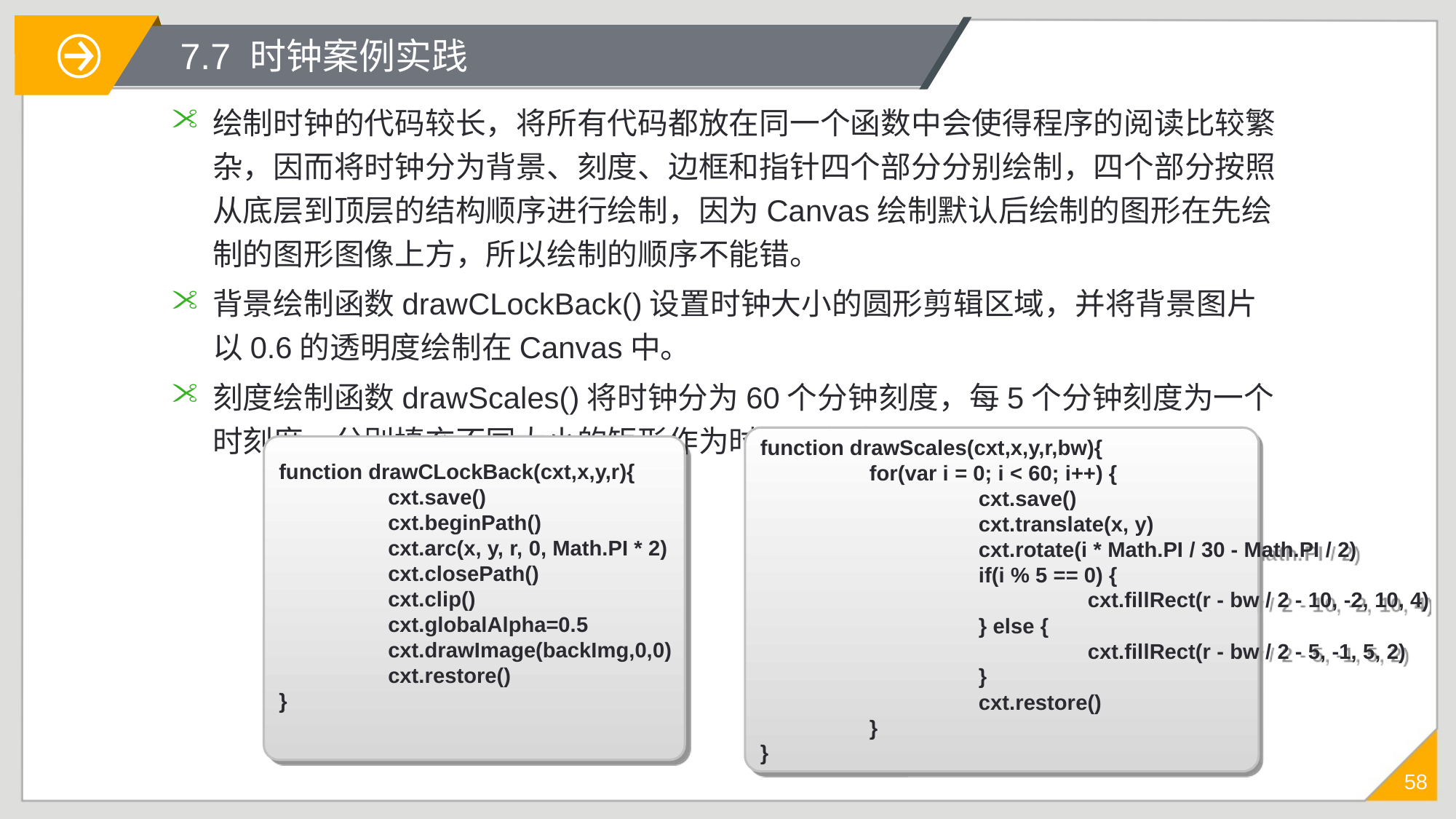

# 7.7 时钟案例实践
绘制时钟的代码较长，将所有代码都放在同一个函数中会使得程序的阅读比较繁杂，因而将时钟分为背景、刻度、边框和指针四个部分分别绘制，四个部分按照从底层到顶层的结构顺序进行绘制，因为Canvas绘制默认后绘制的图形在先绘制的图形图像上方，所以绘制的顺序不能错。
背景绘制函数drawCLockBack()设置时钟大小的圆形剪辑区域，并将背景图片以0.6的透明度绘制在Canvas中。
刻度绘制函数drawScales()将时钟分为60个分钟刻度，每5个分钟刻度为一个时刻度，分别填充不同大小的矩形作为时、分刻度。

function drawScales(cxt,x,y,r,bw){
	for(var i = 0; i < 60; i++) {
		cxt.save()
		cxt.translate(x, y)
		cxt.rotate(i * Math.PI / 30 - Math.PI / 2)
		if(i % 5 == 0) {
			cxt.fillRect(r - bw / 2 - 10, -2, 10, 4)
		} else {
			cxt.fillRect(r - bw / 2 - 5, -1, 5, 2)
		}
		cxt.restore()
	}
}
function drawCLockBack(cxt,x,y,r){
	cxt.save()
	cxt.beginPath()
	cxt.arc(x, y, r, 0, Math.PI * 2)
	cxt.closePath()
	cxt.clip()
	cxt.globalAlpha=0.5
	cxt.drawImage(backImg,0,0)
	cxt.restore()
}